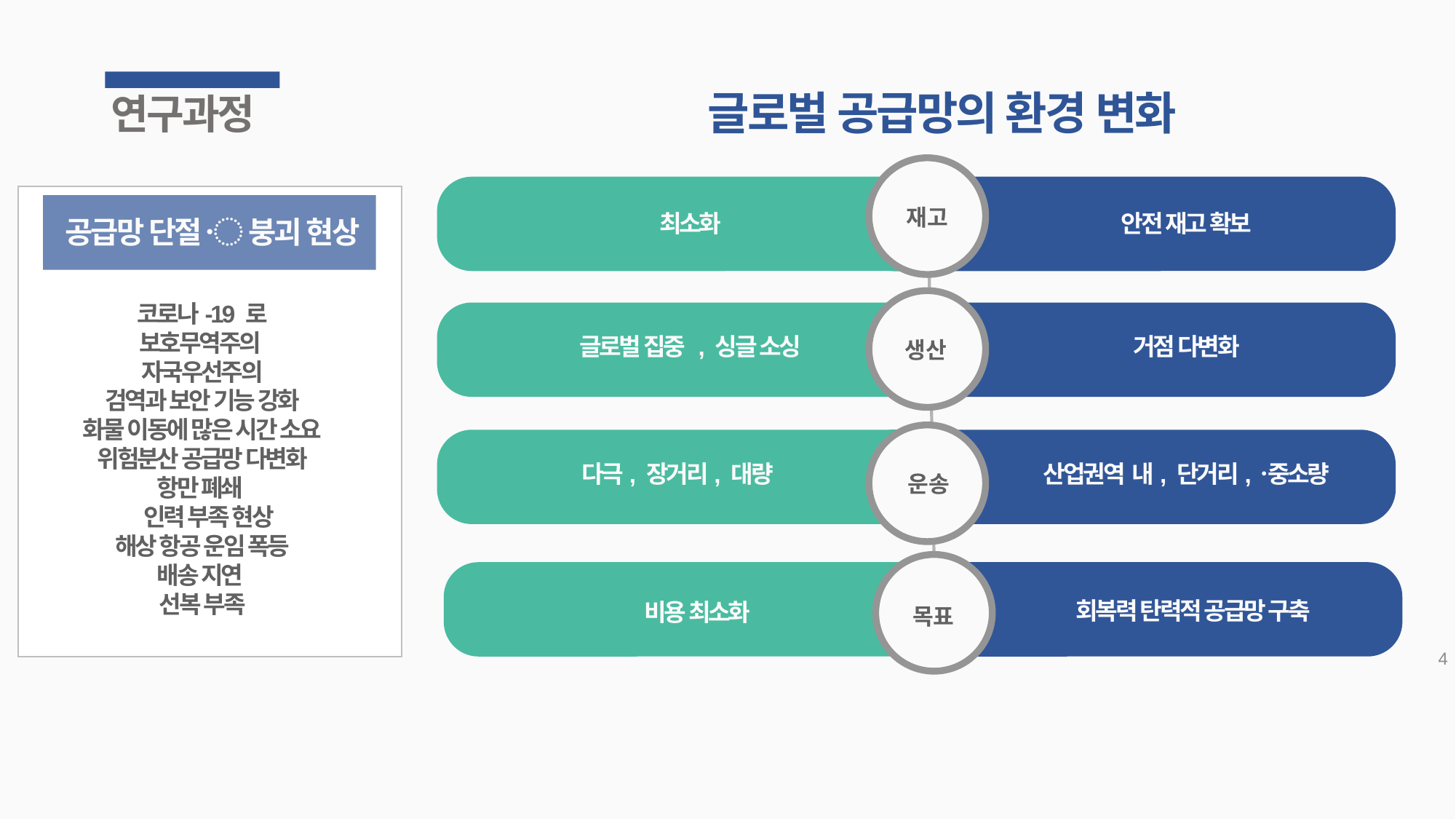

글로벌 공급망의 환경 변화

재고

생산

운송

안전 재고 확보
최소화

거점 다변화
글로벌 집중 , 싱글 소싱

다극, 장거리, 대량
산업권역 내, 단거리, 중〮소량
연구과정

공급망 단절 〮 붕괴 현상
코로나-19 로
보호무역주의
자국우선주의
검역과 보안 기능 강화
화물 이동에 많은 시간 소요
위험분산 공급망 다변화
항만 폐쇄
 인력 부족 현상
해상 항공 운임 폭등
배송 지연
선복 부족

회복력 탄력적 공급망 구축
비용 최소화
목표
4